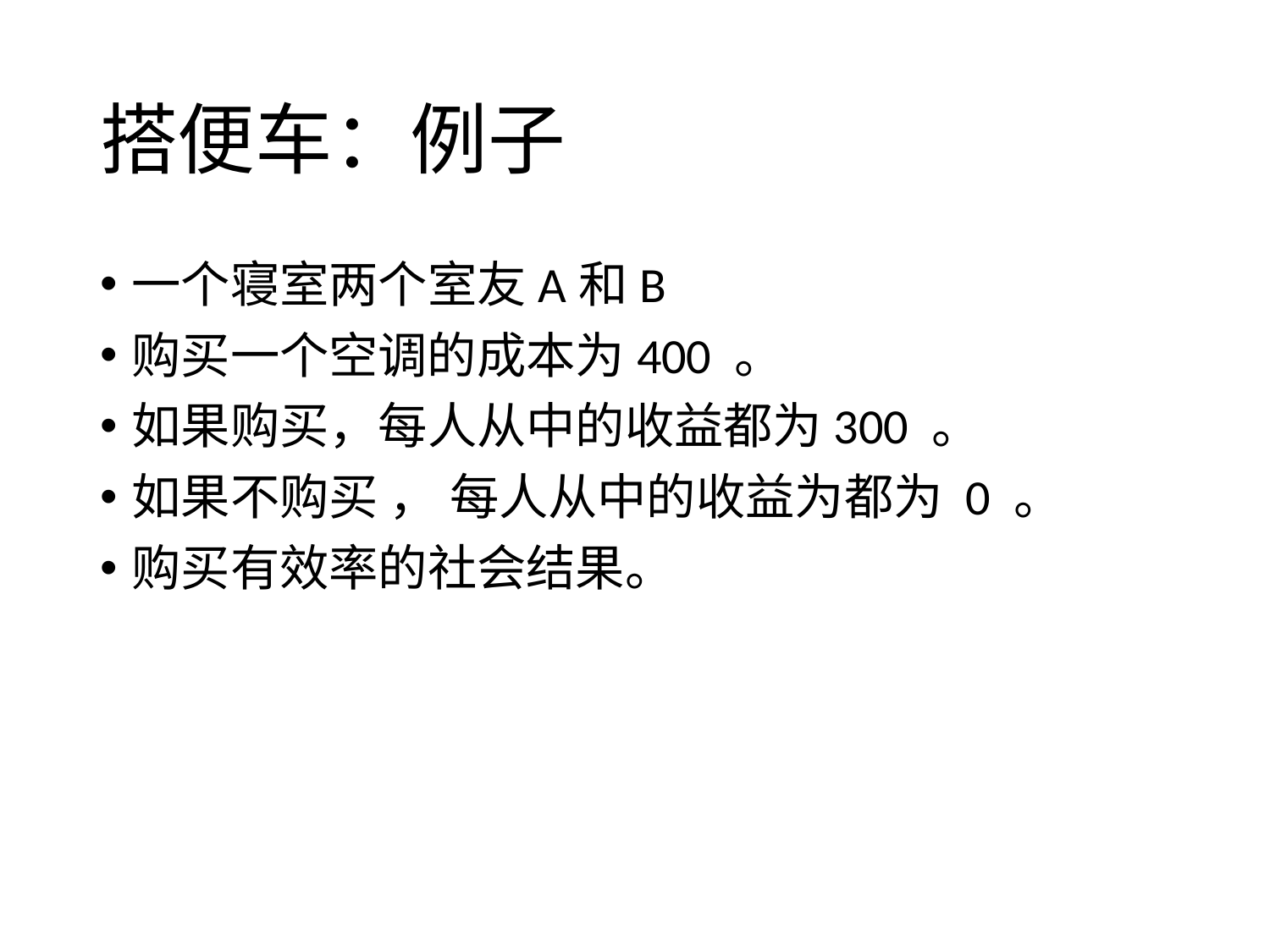

# 搭便车：例子
一个寝室两个室友A和B
购买一个空调的成本为400 。
如果购买，每人从中的收益都为300 。
如果不购买 ， 每人从中的收益为都为 0 。
购买有效率的社会结果。